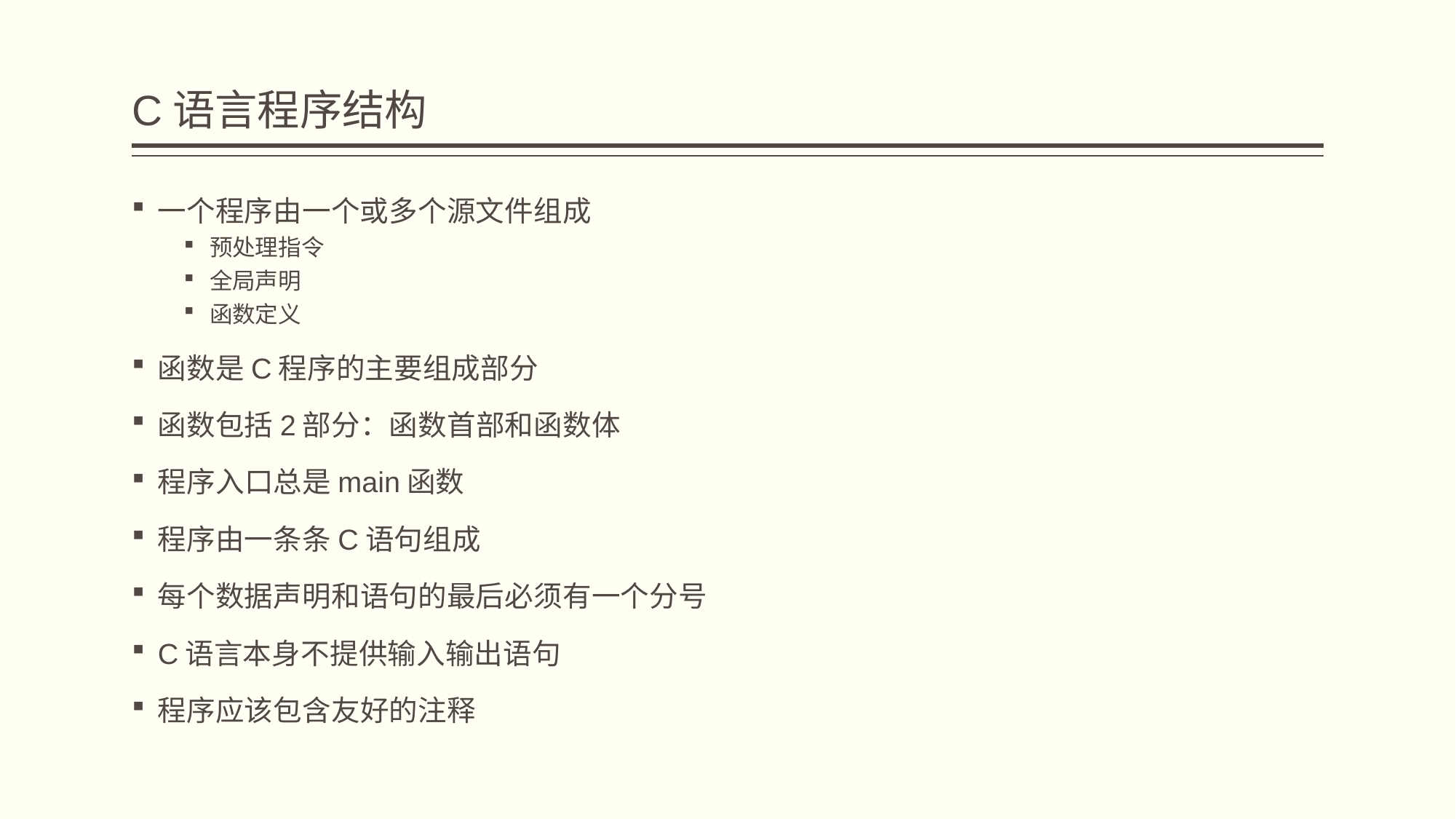

# C语言程序结构
一个程序由一个或多个源文件组成
预处理指令
全局声明
函数定义
函数是C程序的主要组成部分
函数包括2部分：函数首部和函数体
程序入口总是main函数
程序由一条条C语句组成
每个数据声明和语句的最后必须有一个分号
C语言本身不提供输入输出语句
程序应该包含友好的注释